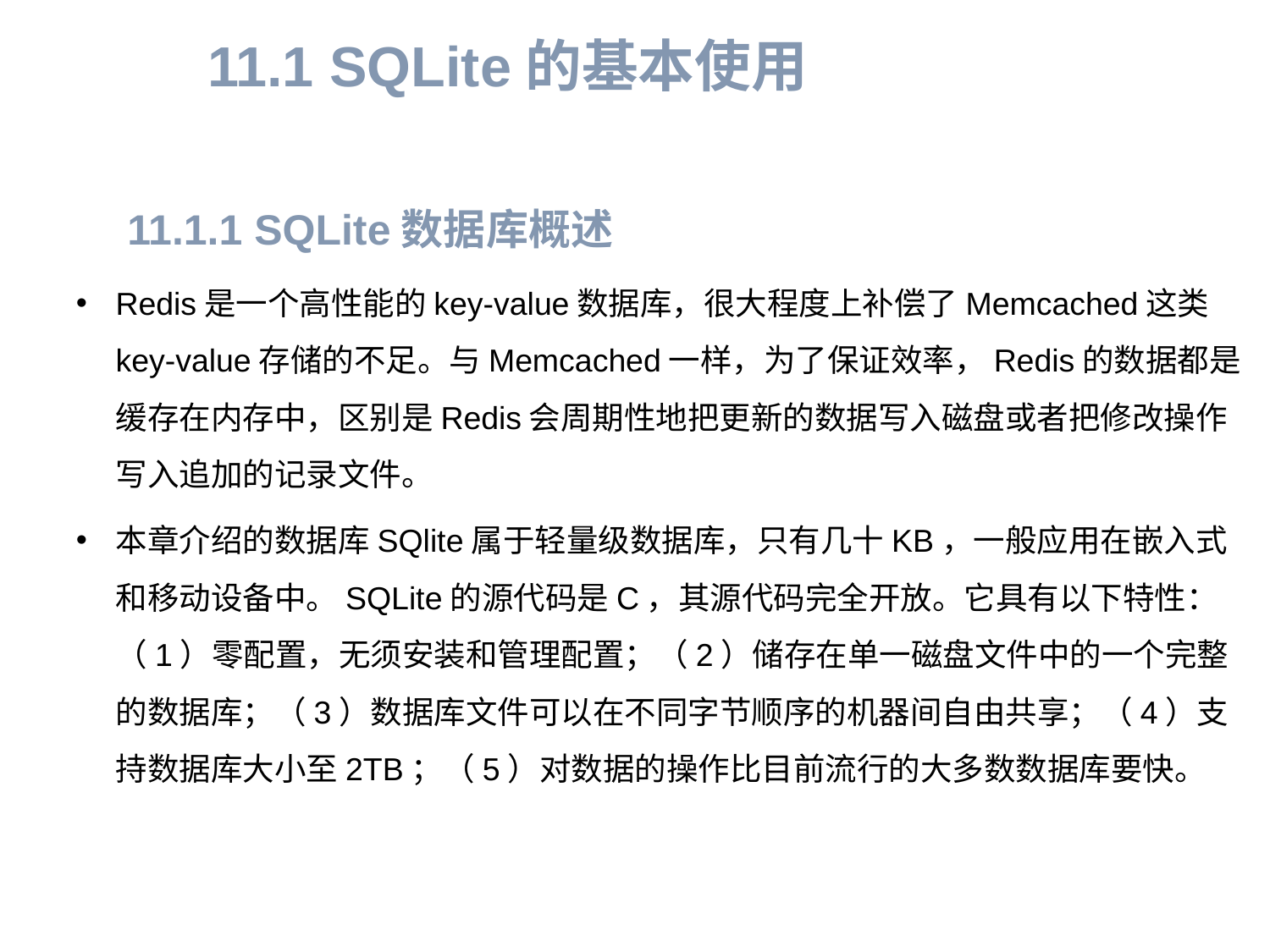

11.1 SQLite的基本使用
11.1.1 SQLite数据库概述
Redis是一个高性能的key-value数据库，很大程度上补偿了Memcached这类key-value存储的不足。与Memcached一样，为了保证效率，Redis的数据都是缓存在内存中，区别是Redis会周期性地把更新的数据写入磁盘或者把修改操作写入追加的记录文件。
本章介绍的数据库SQlite属于轻量级数据库，只有几十KB，一般应用在嵌入式和移动设备中。SQLite的源代码是C，其源代码完全开放。它具有以下特性： （1）零配置，无须安装和管理配置；（2）储存在单一磁盘文件中的一个完整的数据库；（3）数据库文件可以在不同字节顺序的机器间自由共享；（4）支持数据库大小至2TB；（5）对数据的操作比目前流行的大多数数据库要快。